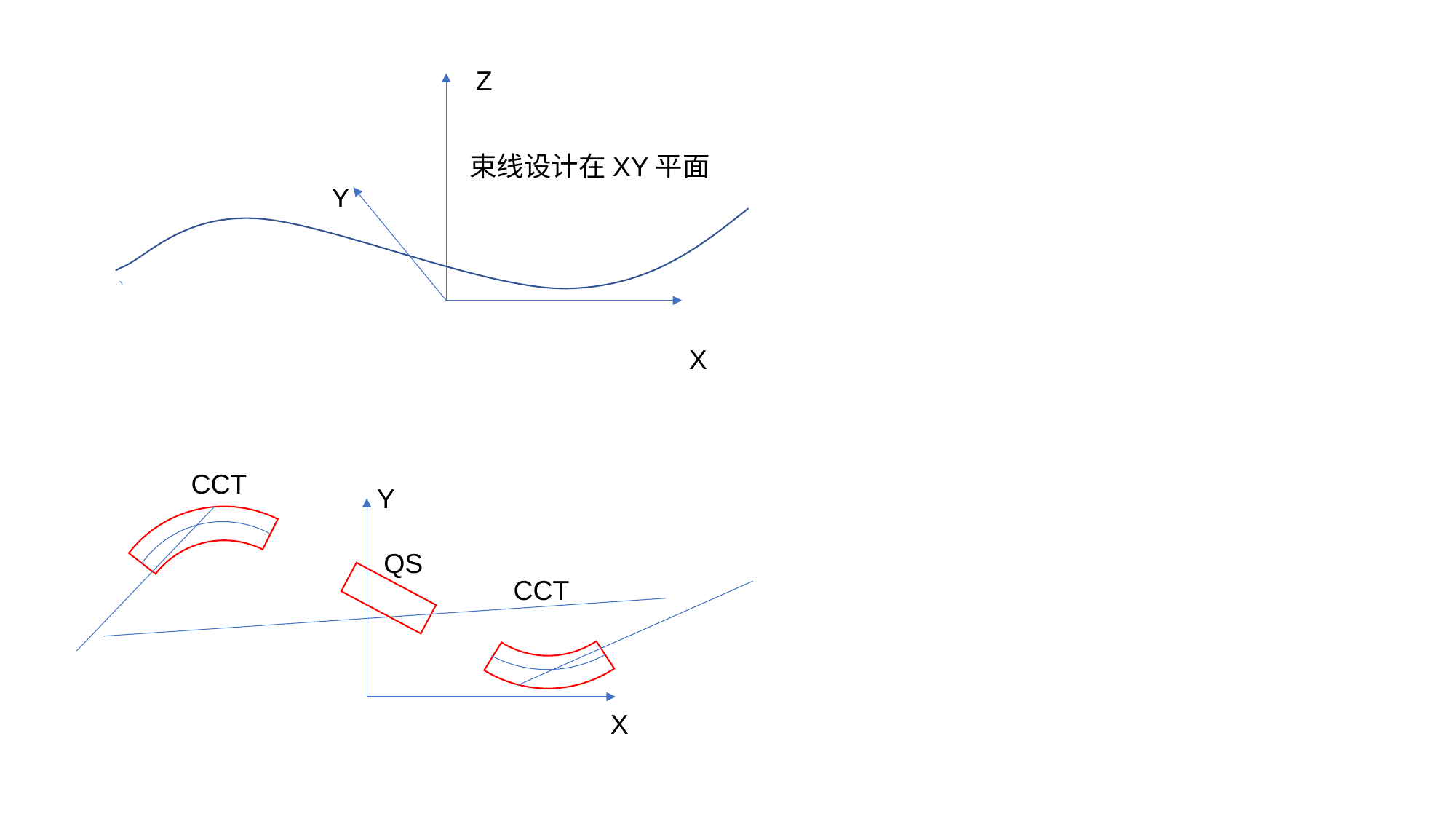

Z
束线设计在XY平面
Y

X

CCT
Y

QS
CCT

X